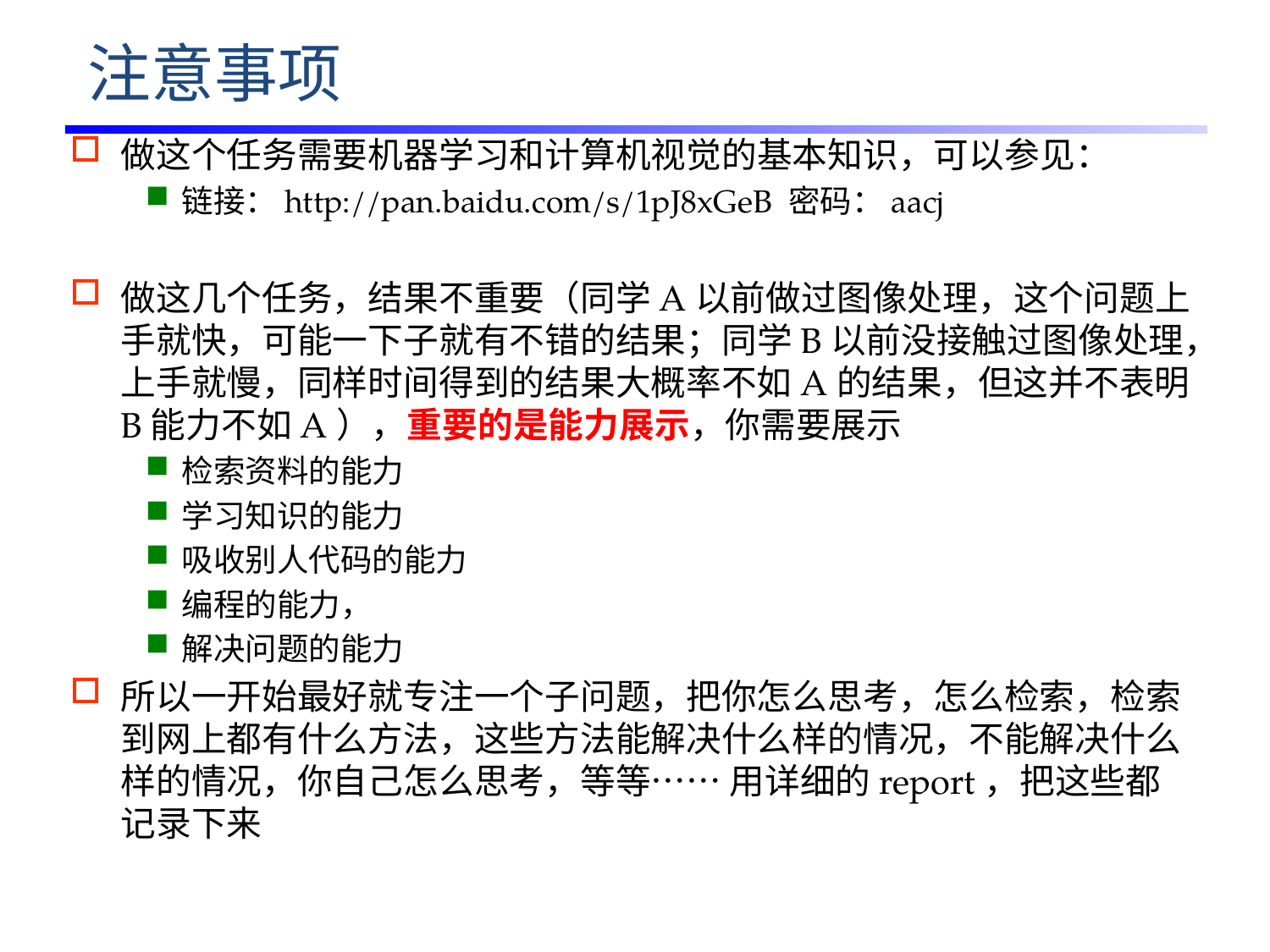

# 注意事项
做这个任务需要机器学习和计算机视觉的基本知识，可以参见：
链接：http://pan.baidu.com/s/1pJ8xGeB 密码：aacj

做这几个任务，结果不重要（同学A以前做过图像处理，这个问题上手就快，可能一下子就有不错的结果；同学B以前没接触过图像处理，上手就慢，同样时间得到的结果大概率不如A的结果，但这并不表明B能力不如A），重要的是能力展示，你需要展示
检索资料的能力
学习知识的能力
吸收别人代码的能力
编程的能力，
解决问题的能力
所以一开始最好就专注一个子问题，把你怎么思考，怎么检索，检索到网上都有什么方法，这些方法能解决什么样的情况，不能解决什么样的情况，你自己怎么思考，等等…… 用详细的report，把这些都记录下来